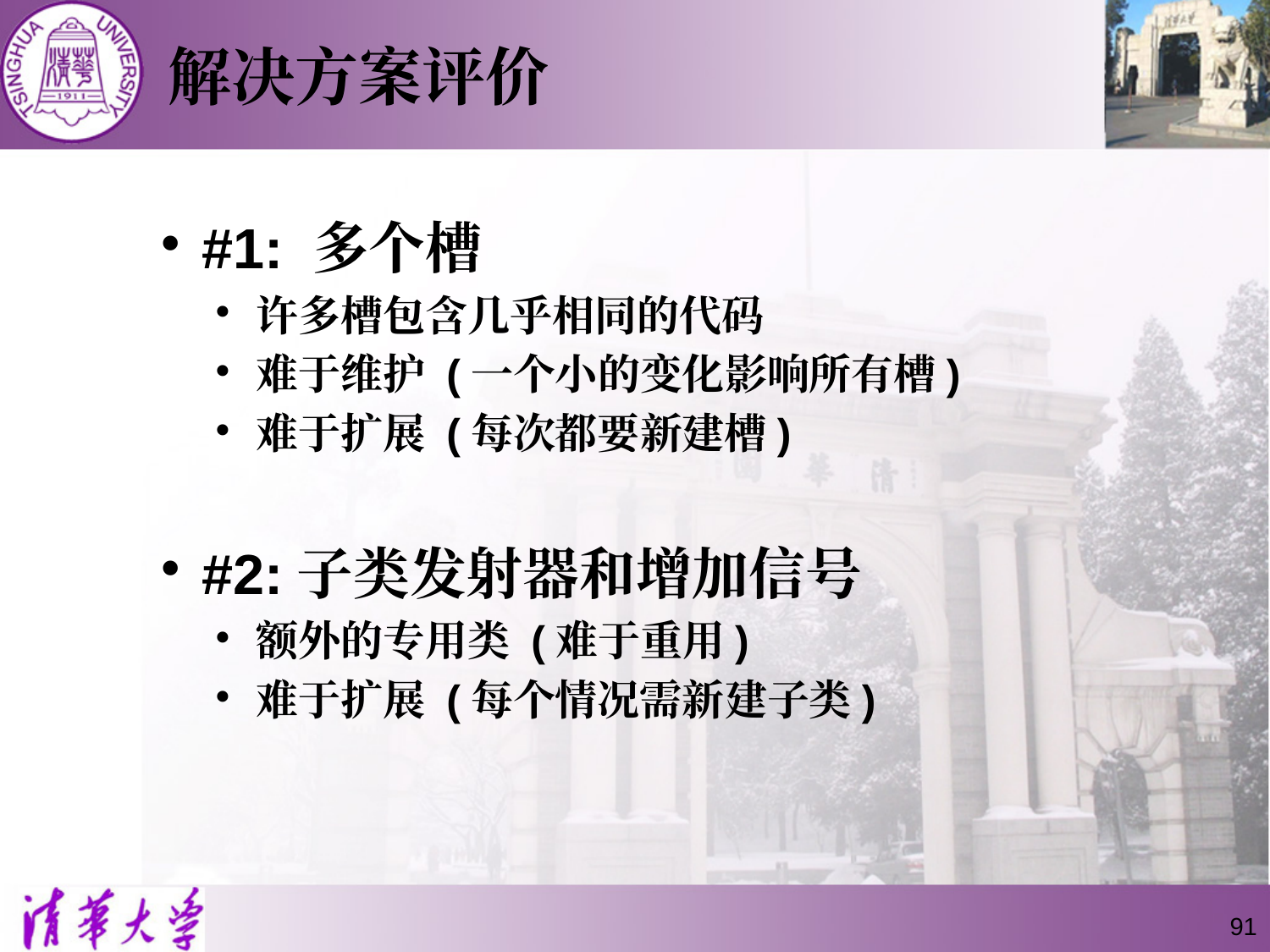

# 解决方案评价
#1: 多个槽
许多槽包含几乎相同的代码
难于维护 (一个小的变化影响所有槽)
难于扩展 (每次都要新建槽)

#2:子类发射器和增加信号
额外的专用类 (难于重用)
难于扩展 (每个情况需新建子类)
91